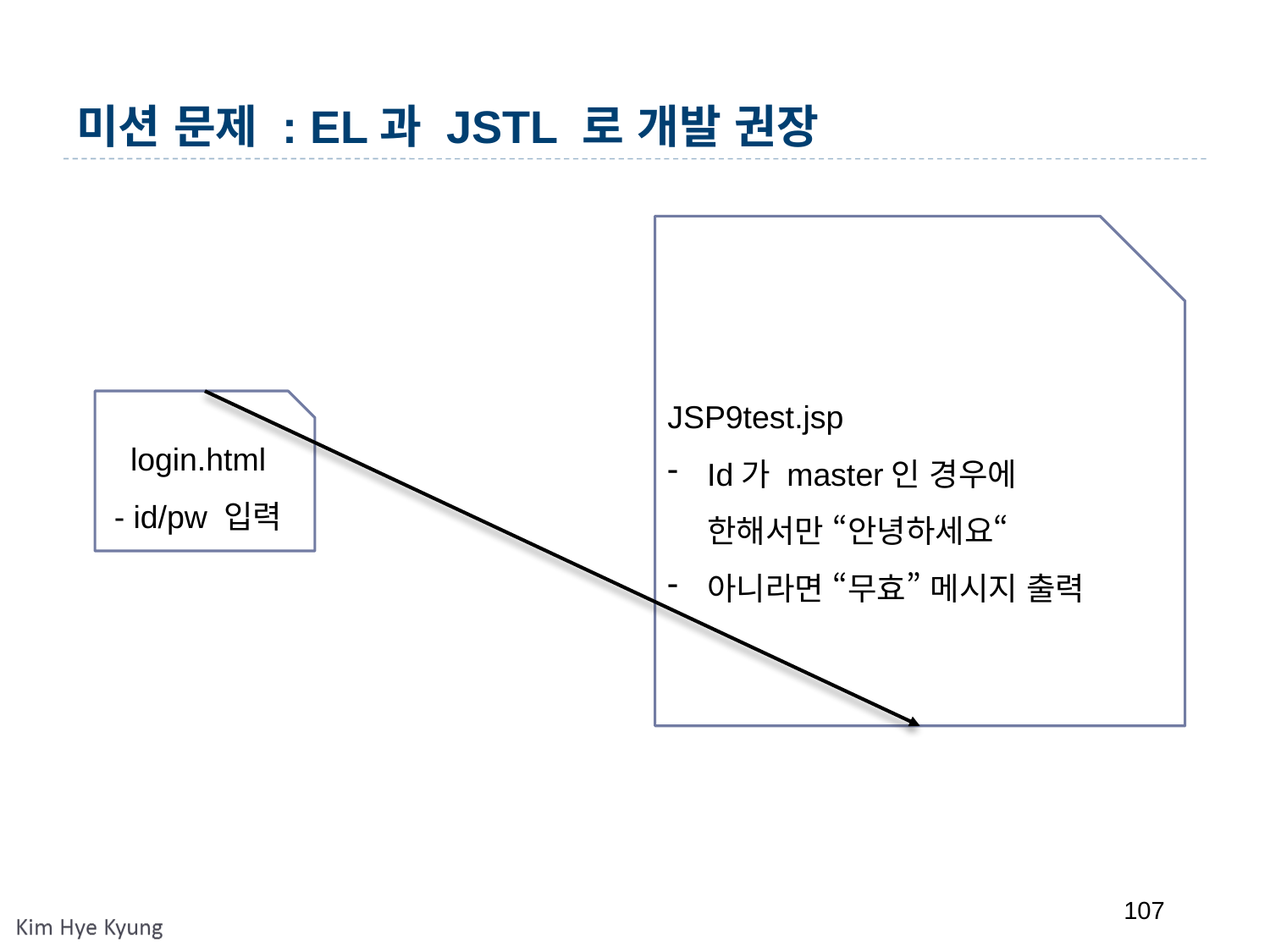

# 미션 문제 : EL과 JSTL 로 개발 권장
JSP9test.jsp
Id가 master인 경우에 한해서만 “안녕하세요“
아니라면 “무효” 메시지 출력
login.html
- id/pw 입력
107